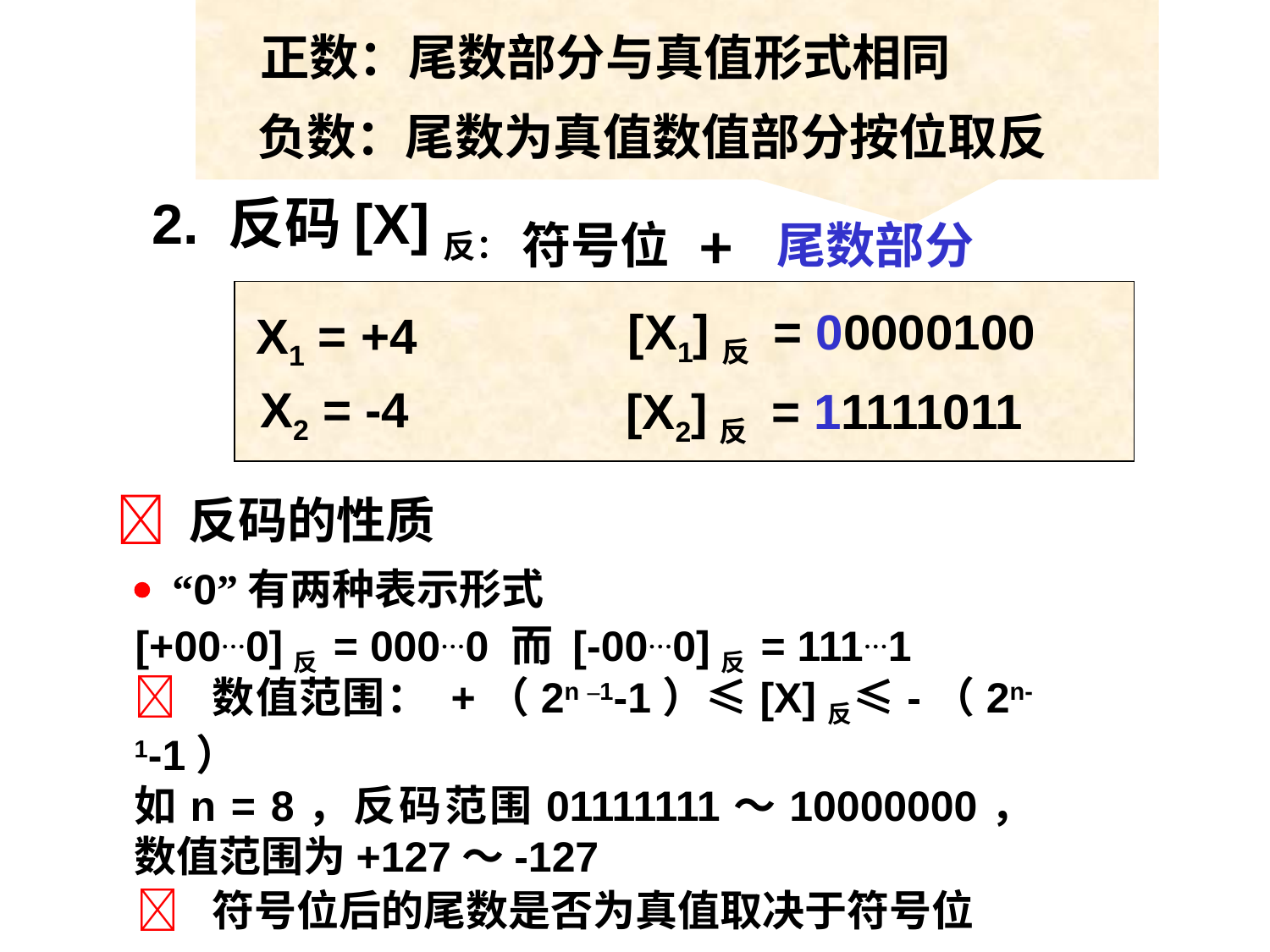

正数：尾数部分与真值形式相同
负数：尾数为真值数值部分按位取反
2. 反码[X]反：
+
符号位
尾数部分

 X1 = +4
[X1]反 = 00000100
X2 = -4
[X2]反 = 11111011
• 反码的性质
• “0”有两种表示形式
[+00…0]反 = 000…0 而 [-00…0]反 = 111…1
• 数值范围： +（2n –1-1）≤[X]反≤-（2n-1-1）
如n = 8，反码范围01111111～10000000，数值范围为+127～-127
• 符号位后的尾数是否为真值取决于符号位